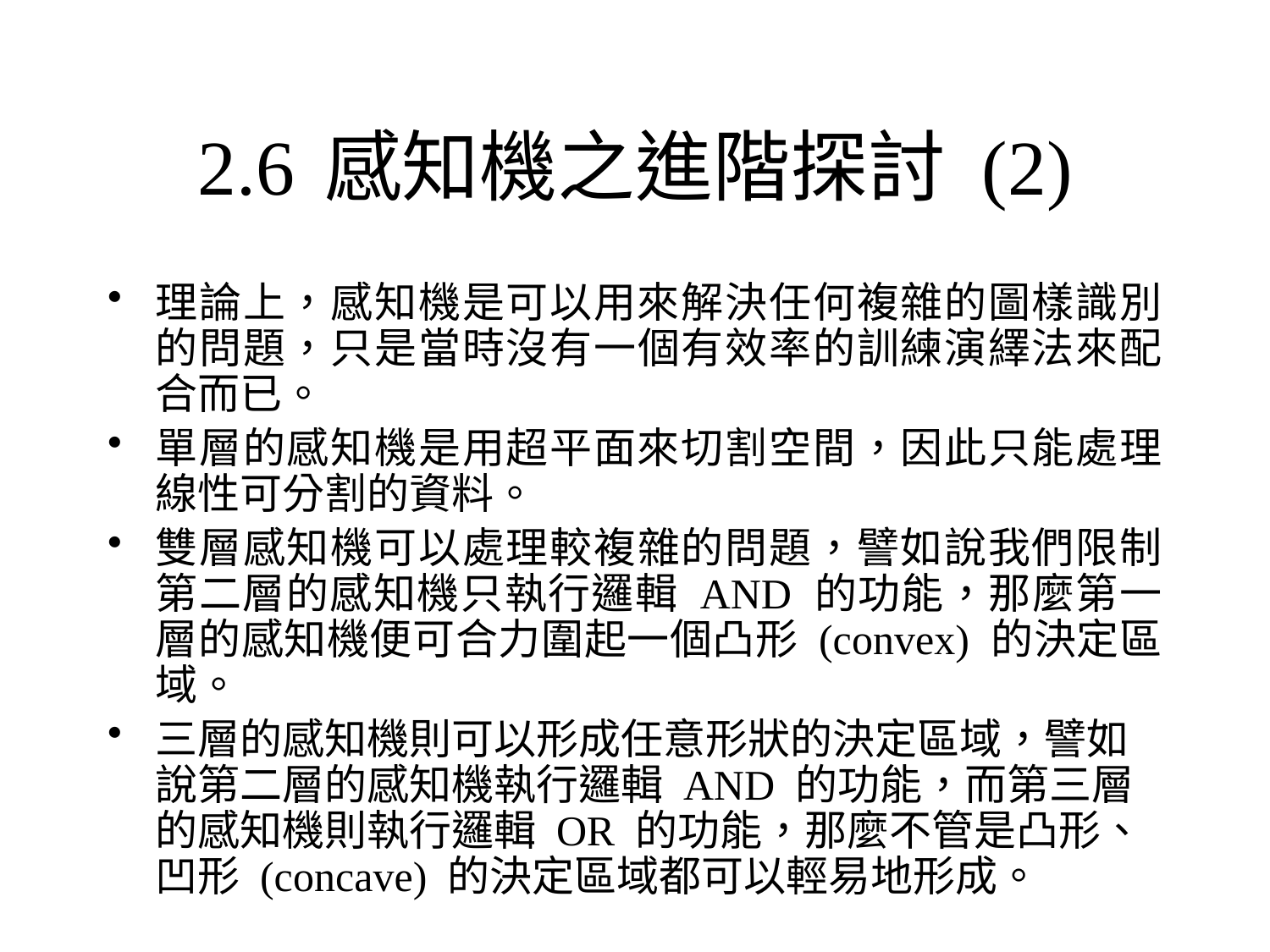

# 2.6	感知機之進階探討 (2)
理論上，感知機是可以用來解決任何複雜的圖樣識別的問題，只是當時沒有一個有效率的訓練演繹法來配合而已。
單層的感知機是用超平面來切割空間，因此只能處理線性可分割的資料。
雙層感知機可以處理較複雜的問題，譬如說我們限制第二層的感知機只執行邏輯 AND 的功能，那麼第一層的感知機便可合力圍起一個凸形 (convex) 的決定區域。
三層的感知機則可以形成任意形狀的決定區域，譬如說第二層的感知機執行邏輯 AND 的功能，而第三層的感知機則執行邏輯 OR 的功能，那麼不管是凸形、凹形 (concave) 的決定區域都可以輕易地形成。